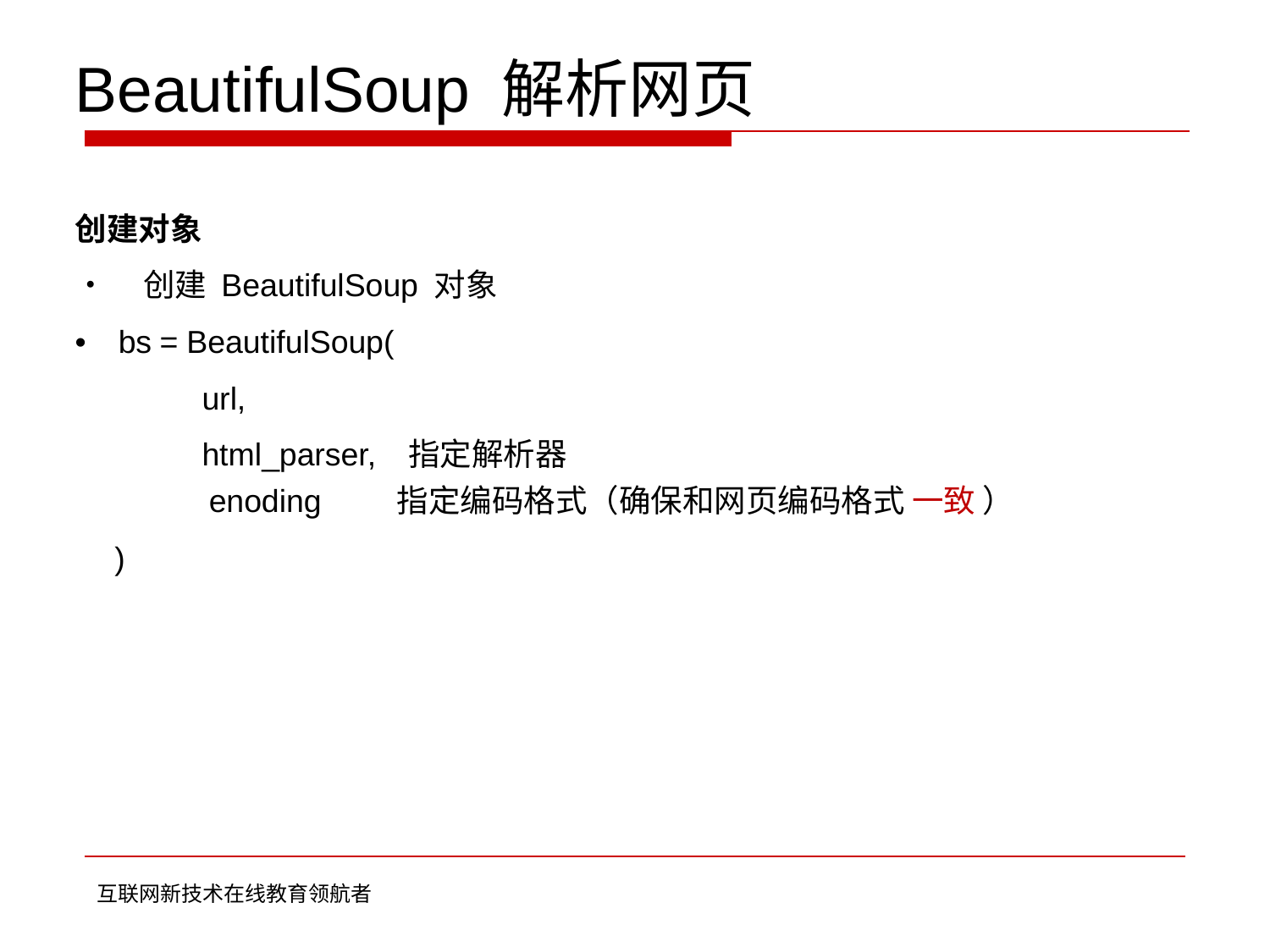

BeautifulSoup 解析网页

创建对象
•    创建 BeautifulSoup 对象
•    bs = BeautifulSoup(
	url,
	html_parser,   指定解析器

enoding
指定编码格式（确保和网页编码格式 一致 ）
)

互联网新技术在线教育领航者